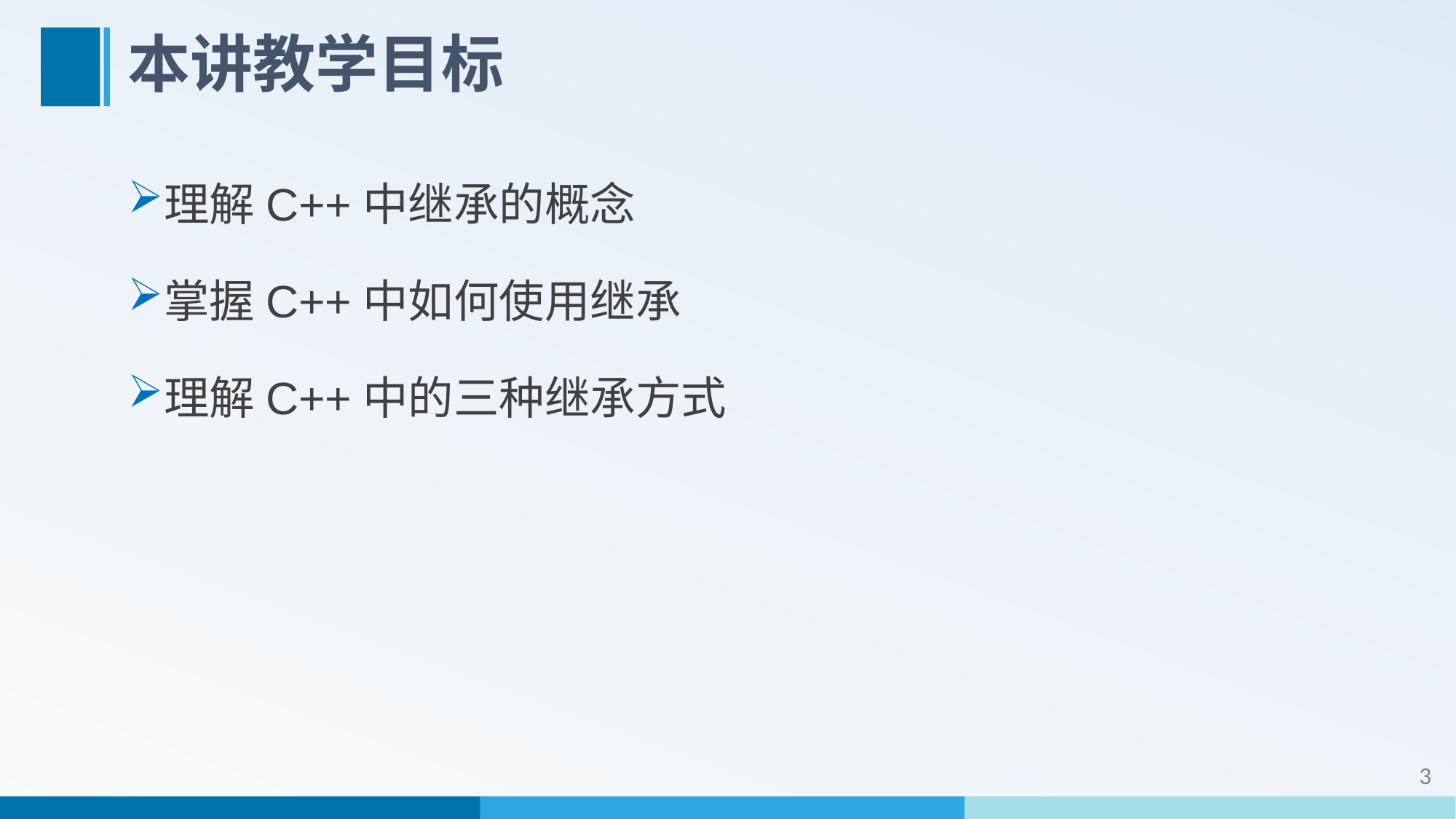

# 本讲教学目标
理解C++中继承的概念
掌握C++中如何使用继承
理解C++中的三种继承方式